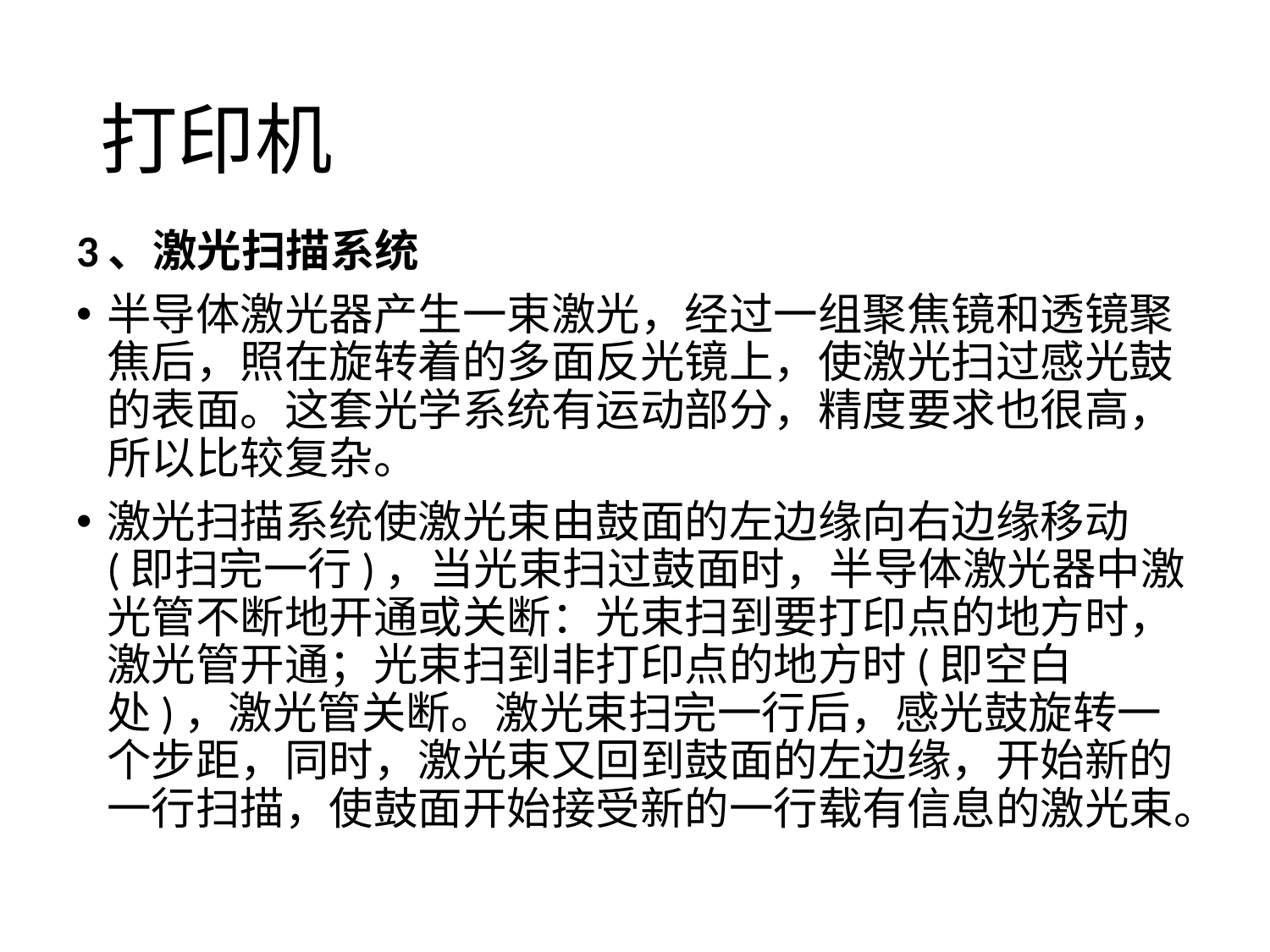

# 打印机
3、激光扫描系统
半导体激光器产生一束激光，经过一组聚焦镜和透镜聚焦后，照在旋转着的多面反光镜上，使激光扫过感光鼓的表面。这套光学系统有运动部分，精度要求也很高，所以比较复杂。
激光扫描系统使激光束由鼓面的左边缘向右边缘移动(即扫完一行)，当光束扫过鼓面时，半导体激光器中激光管不断地开通或关断：光束扫到要打印点的地方时，激光管开通；光束扫到非打印点的地方时(即空白处)，激光管关断。激光束扫完一行后，感光鼓旋转一个步距，同时，激光束又回到鼓面的左边缘，开始新的一行扫描，使鼓面开始接受新的一行载有信息的激光束。